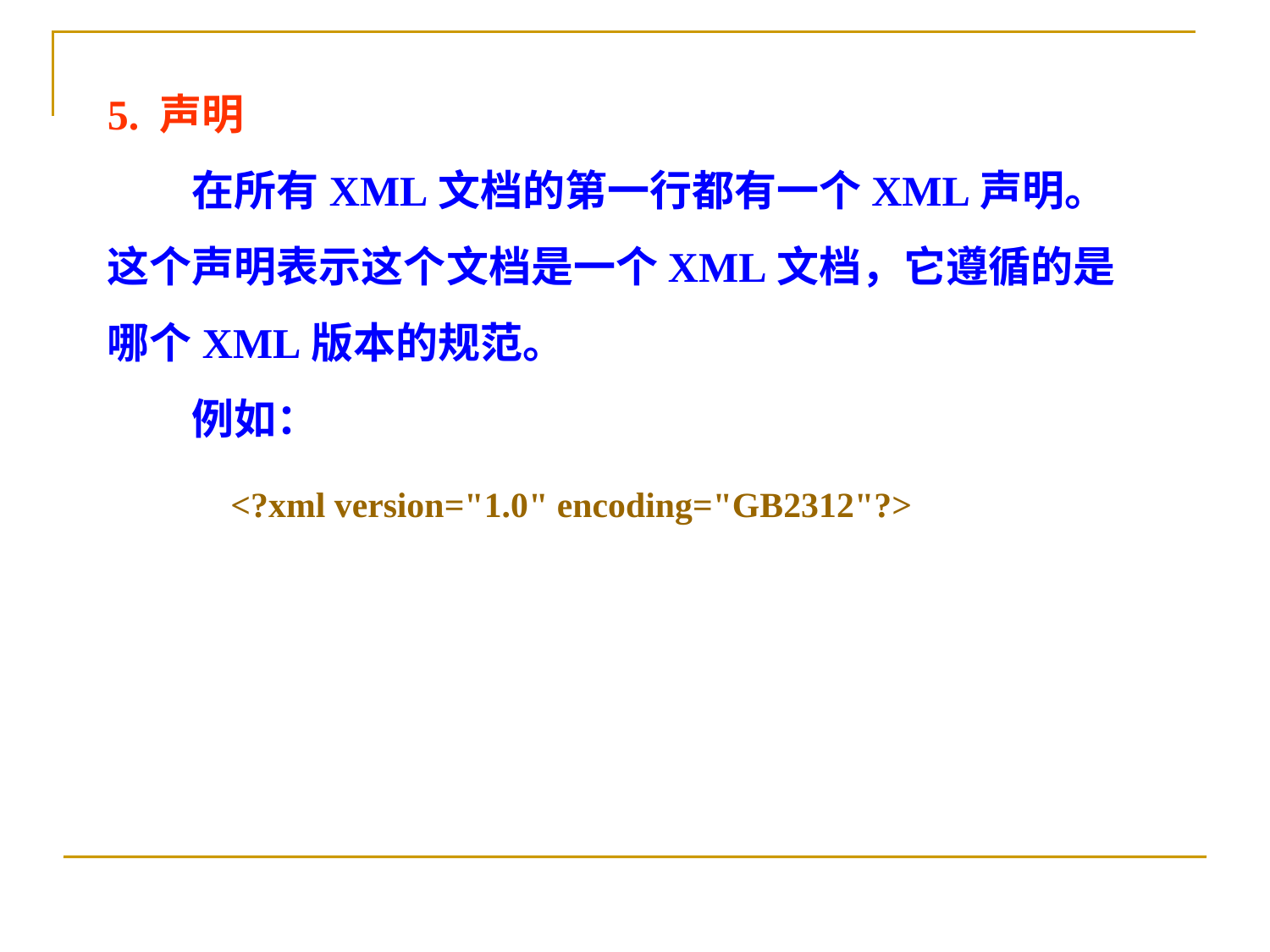

5. 声明
　　在所有XML文档的第一行都有一个XML声明。这个声明表示这个文档是一个XML文档，它遵循的是哪个XML版本的规范。
　　例如：
<?xml version="1.0" encoding="GB2312"?>